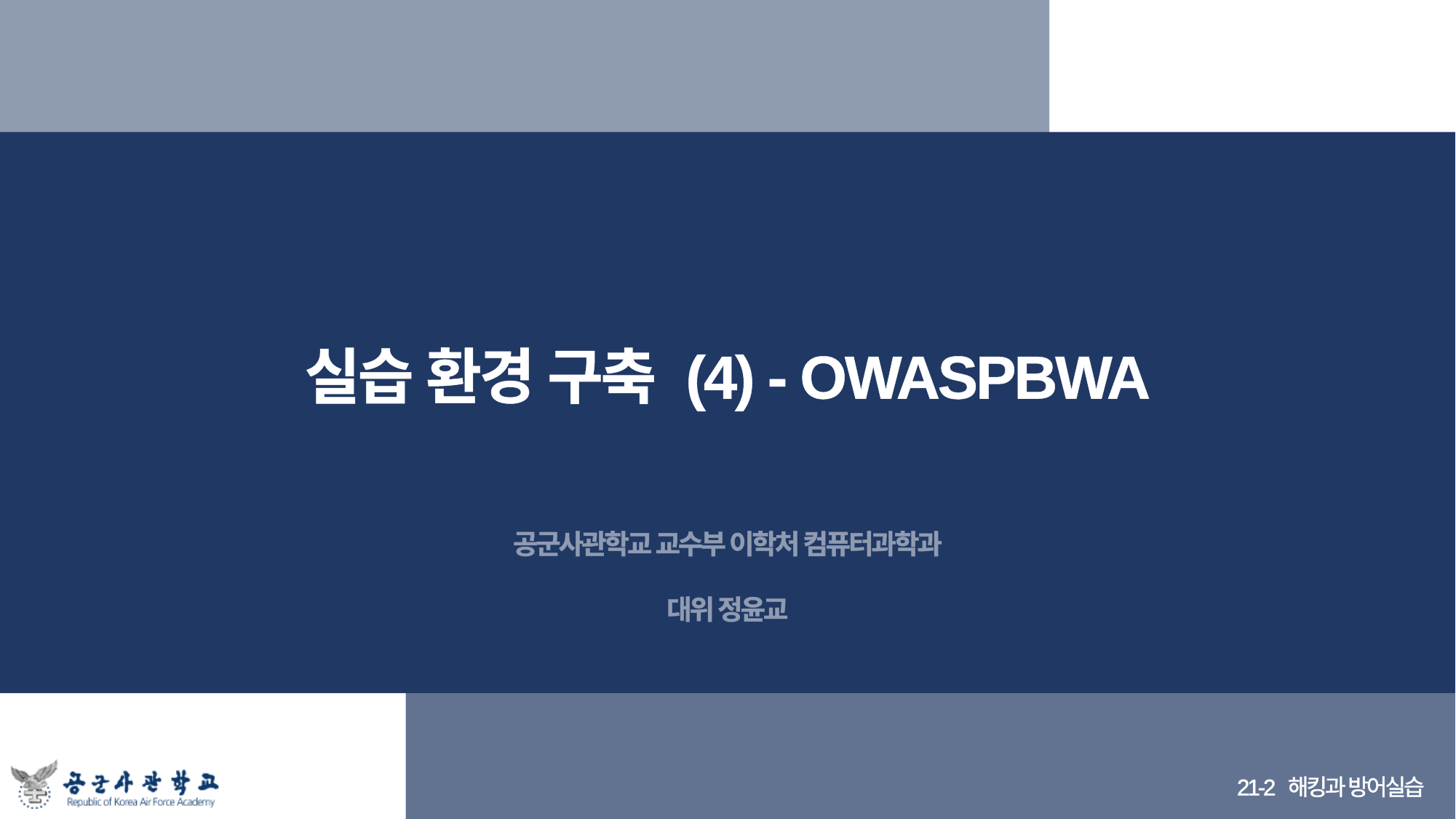

# 실습 환경 구축 (4) - OWASPBWA